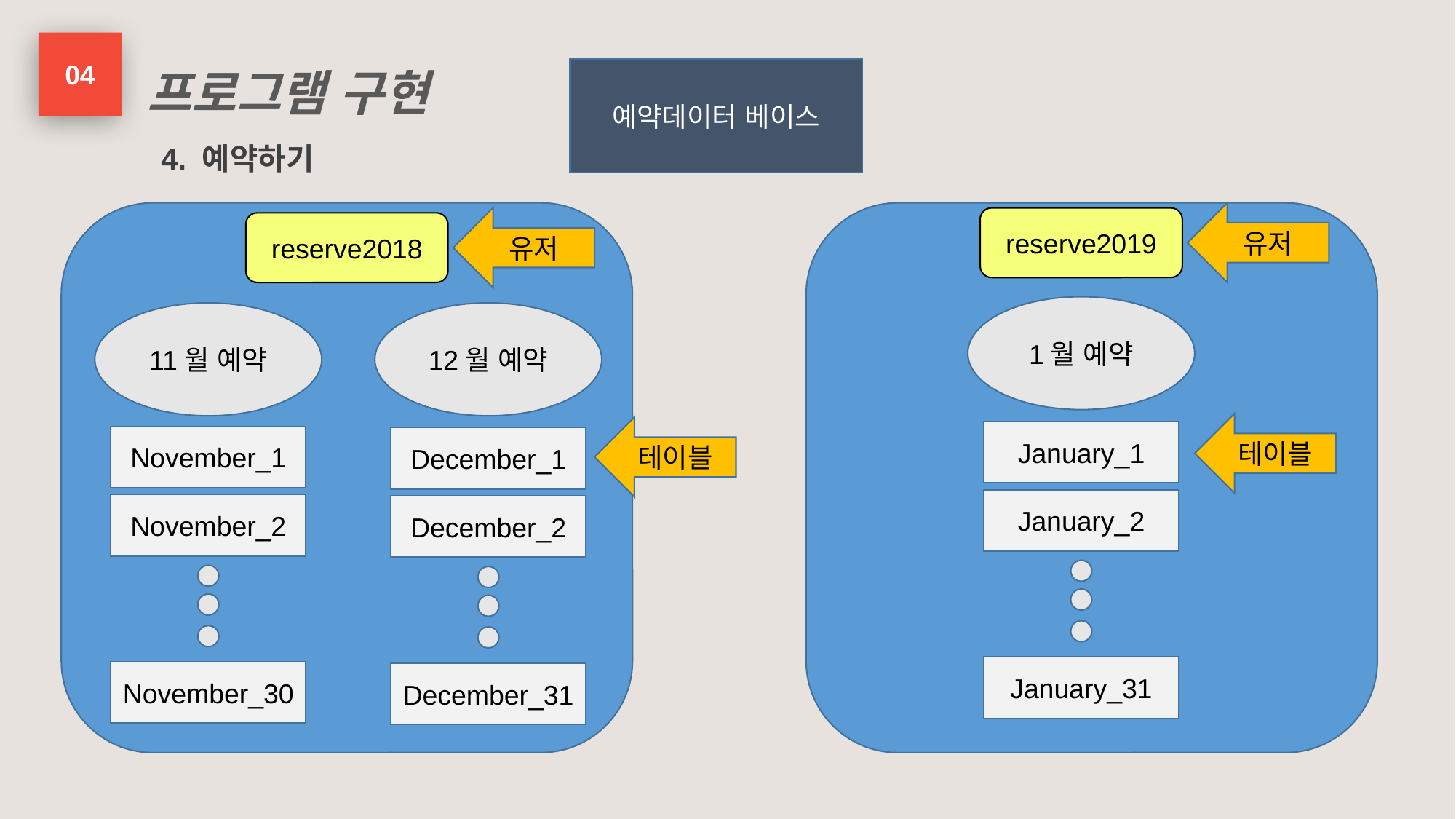

프로그램 구현
04
예약데이터 베이스
4. 예약하기
유저

reserve2019
1월 예약
January_1
January_2

January_31
테이블

유저
reserve2018
11월 예약
12월 예약
테이블
November_1
December_1
November_2
December_2

November_30
December_31